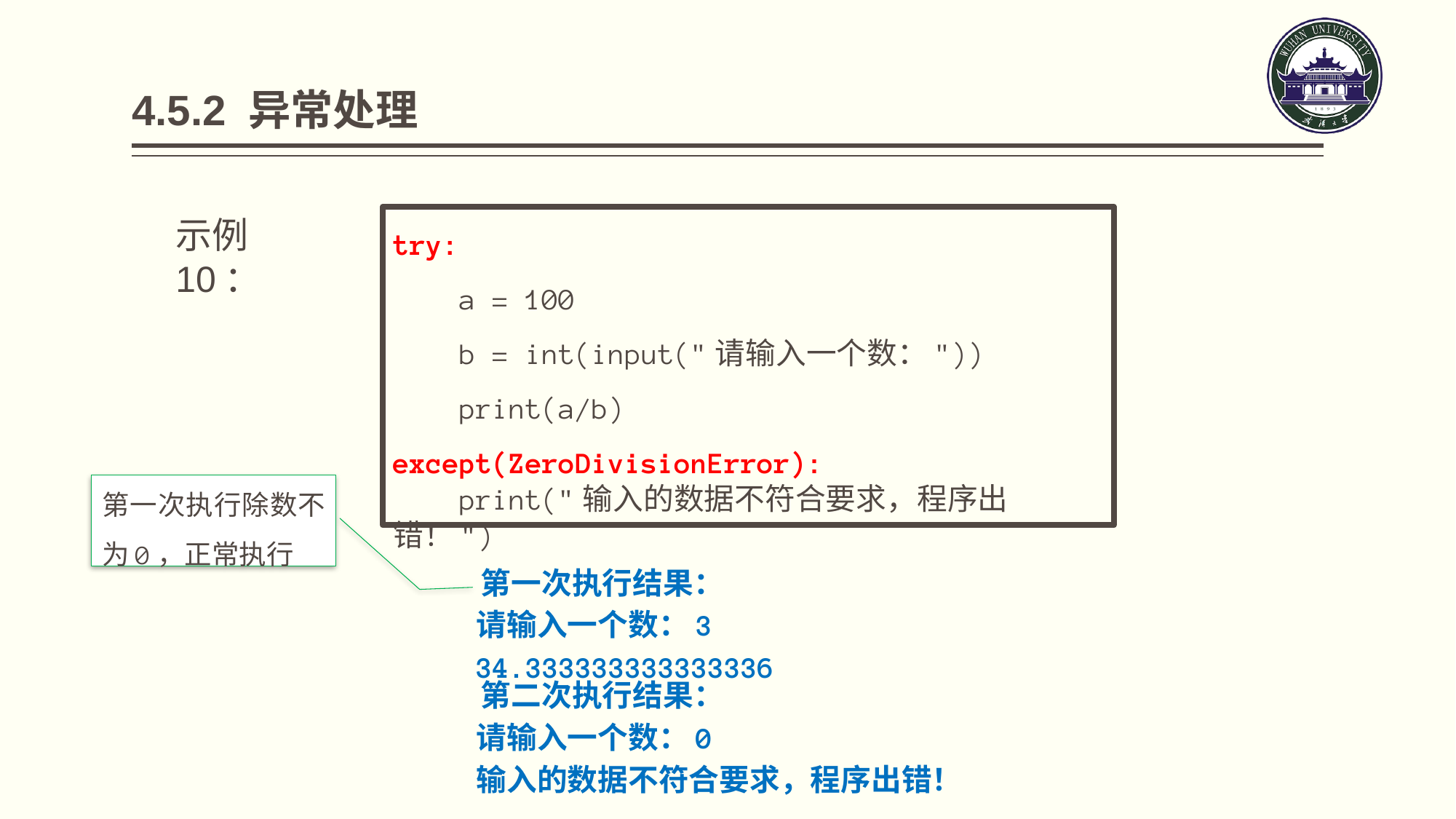

# 4.5.2 异常处理
try:
    a = 100
    b = int(input("请输入一个数："))
    print(a/b)
except(ZeroDivisionError):
    print("输入的数据不符合要求，程序出错！")
示例10：

第一次执行除数不为0，正常执行
第一次执行结果：
请输入一个数：3
34.333333333333336
第二次执行结果：
请输入一个数：0
输入的数据不符合要求，程序出错！